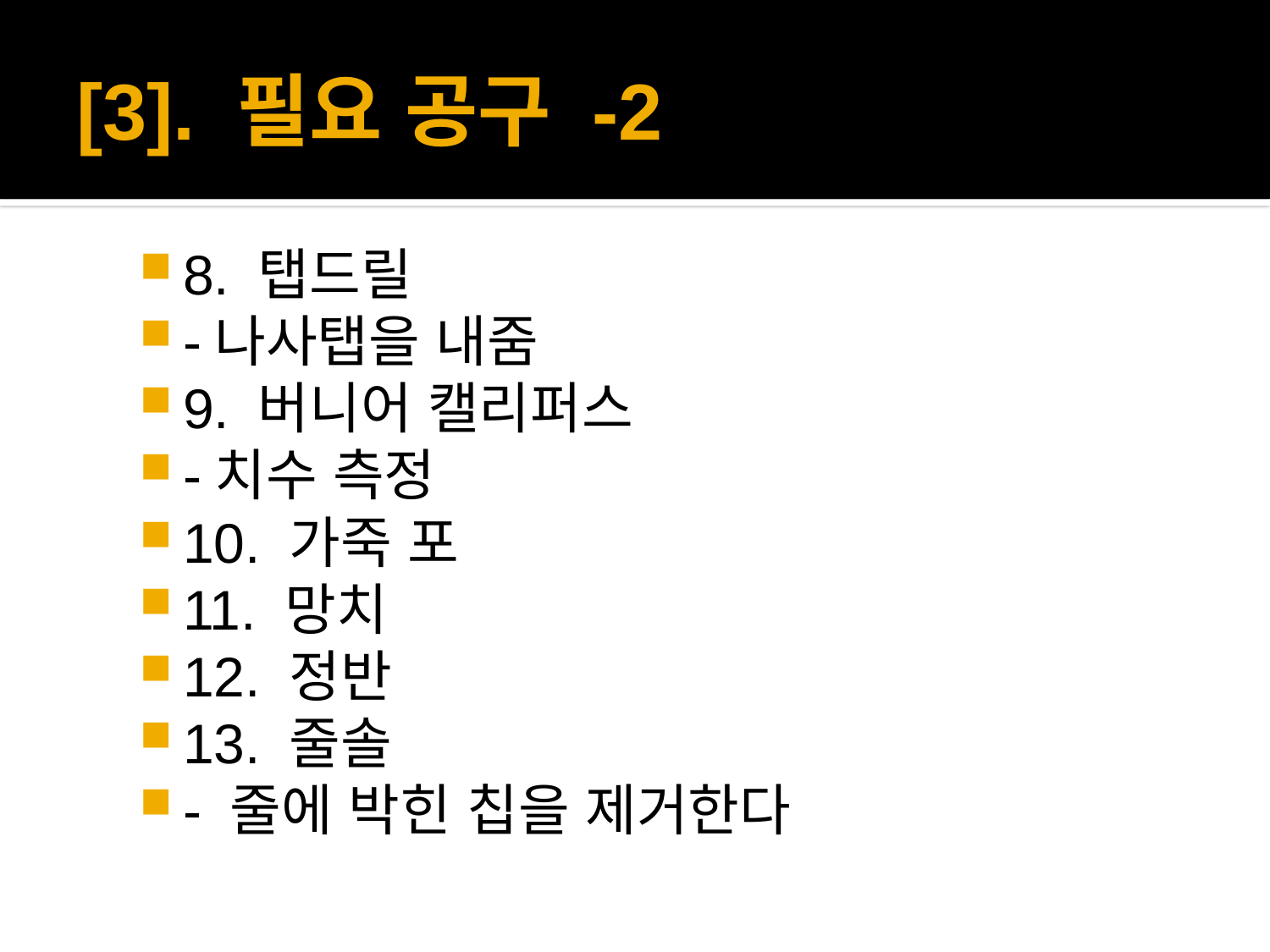

# [3]. 필요 공구 -2
8. 탭드릴
-나사탭을 내줌
9. 버니어 캘리퍼스
-치수 측정
10. 가죽 포
11. 망치
12. 정반
13. 줄솔
- 줄에 박힌 칩을 제거한다